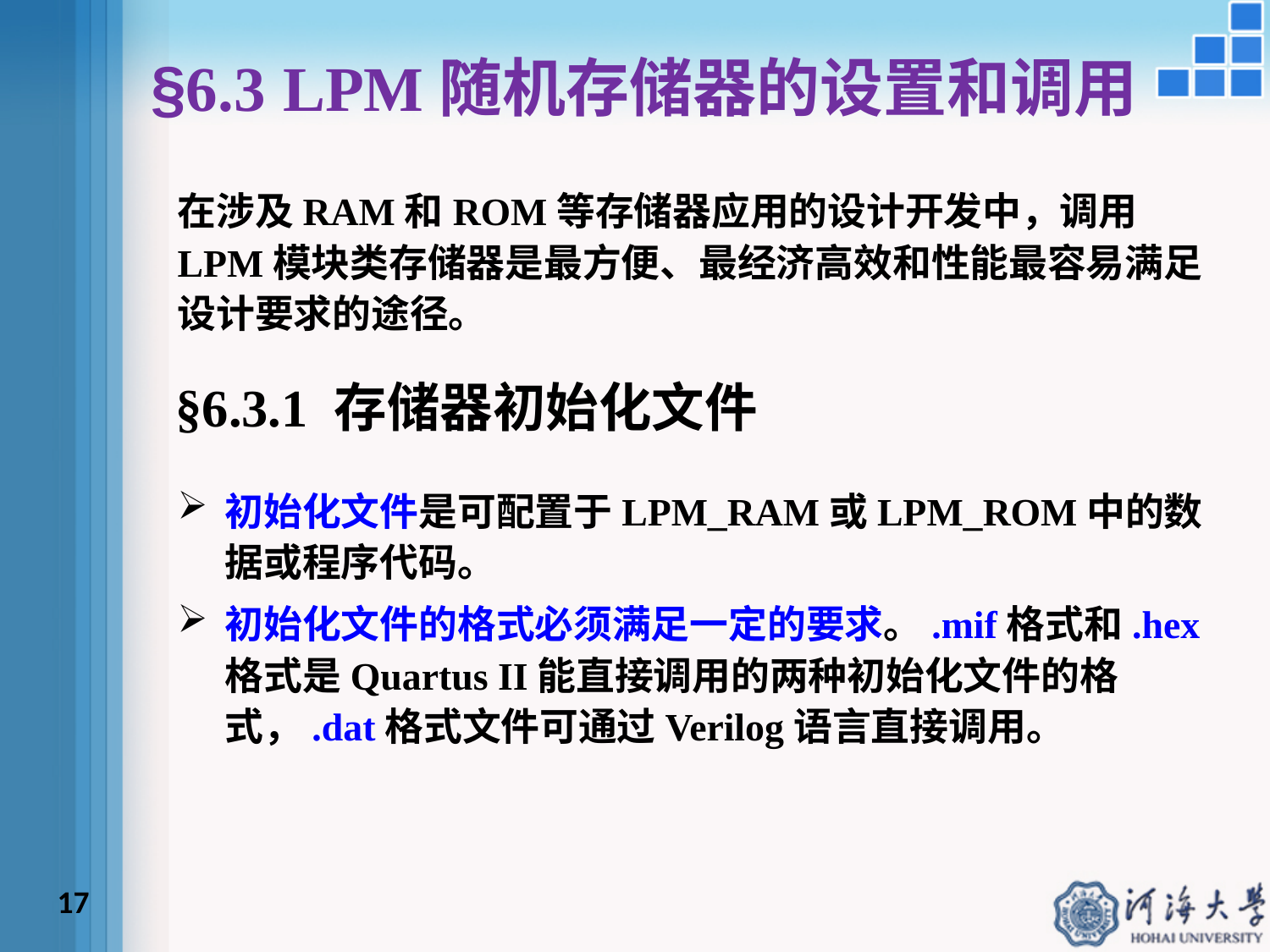

# §6.3 LPM随机存储器的设置和调用
在涉及RAM和ROM等存储器应用的设计开发中，调用LPM模块类存储器是最方便、最经济高效和性能最容易满足设计要求的途径。
§6.3.1 存储器初始化文件
初始化文件是可配置于LPM_RAM或LPM_ROM中的数据或程序代码。
初始化文件的格式必须满足一定的要求。.mif格式和.hex格式是Quartus II能直接调用的两种初始化文件的格式，.dat格式文件可通过Verilog语言直接调用。
17